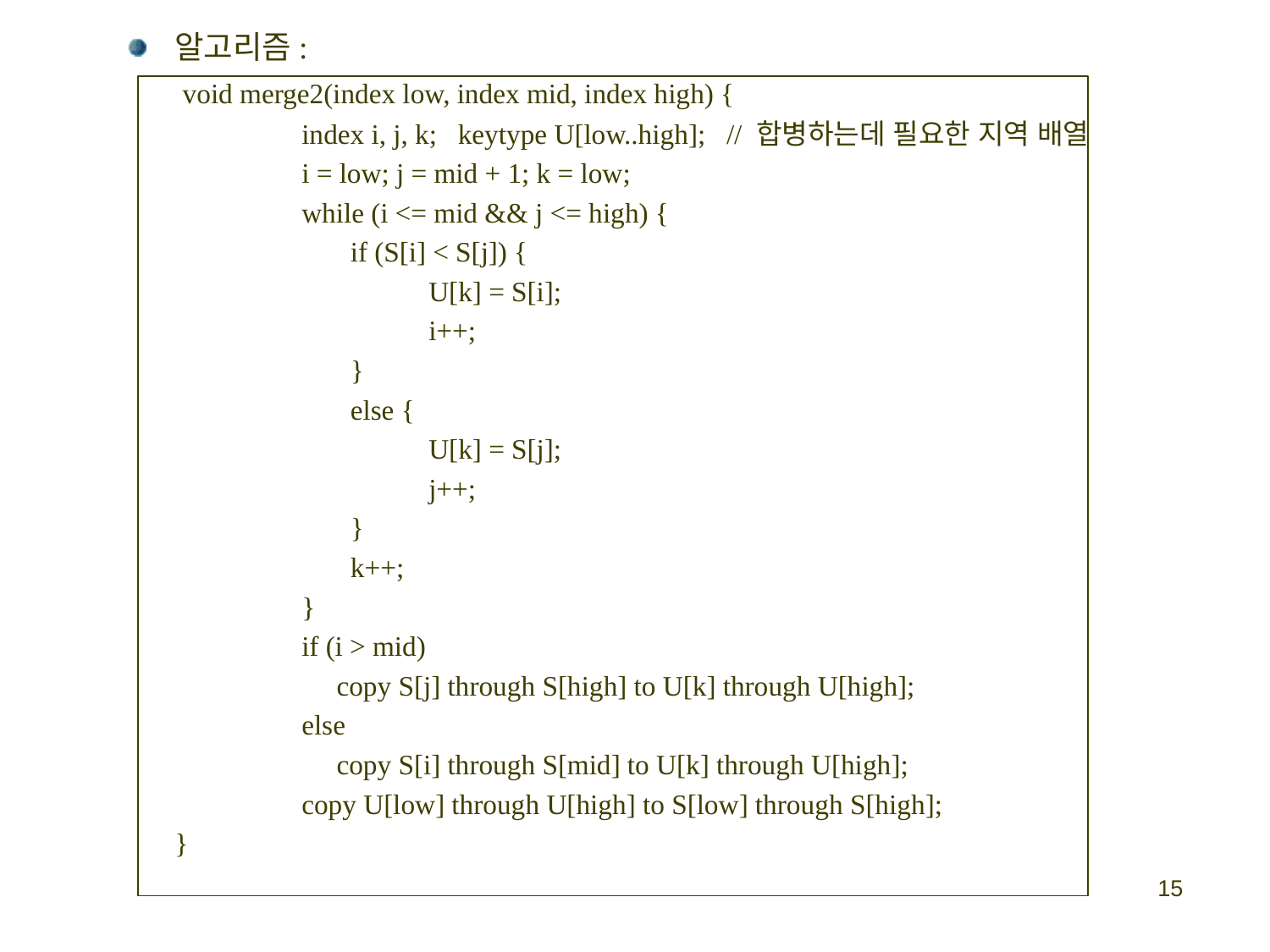

알고리즘:
	 void merge2(index low, index mid, index high) {
		index i, j, k;   keytype U[low..high];   // 합병하는데 필요한 지역 배열
		i = low; j = mid + 1; k = low;
		while (i <= mid && j <= high) {
		       if (S[i] < S[j]) {
			U[k] = S[i];
			i++;
		       }
		       else {
			U[k] = S[j];
			j++;
		       }
		       k++;
		}
		if (i > mid)
		     copy S[j] through S[high] to U[k] through U[high];
		else
		     copy S[i] through S[mid] to U[k] through U[high];
		copy U[low] through U[high] to S[low] through S[high];
	}

15